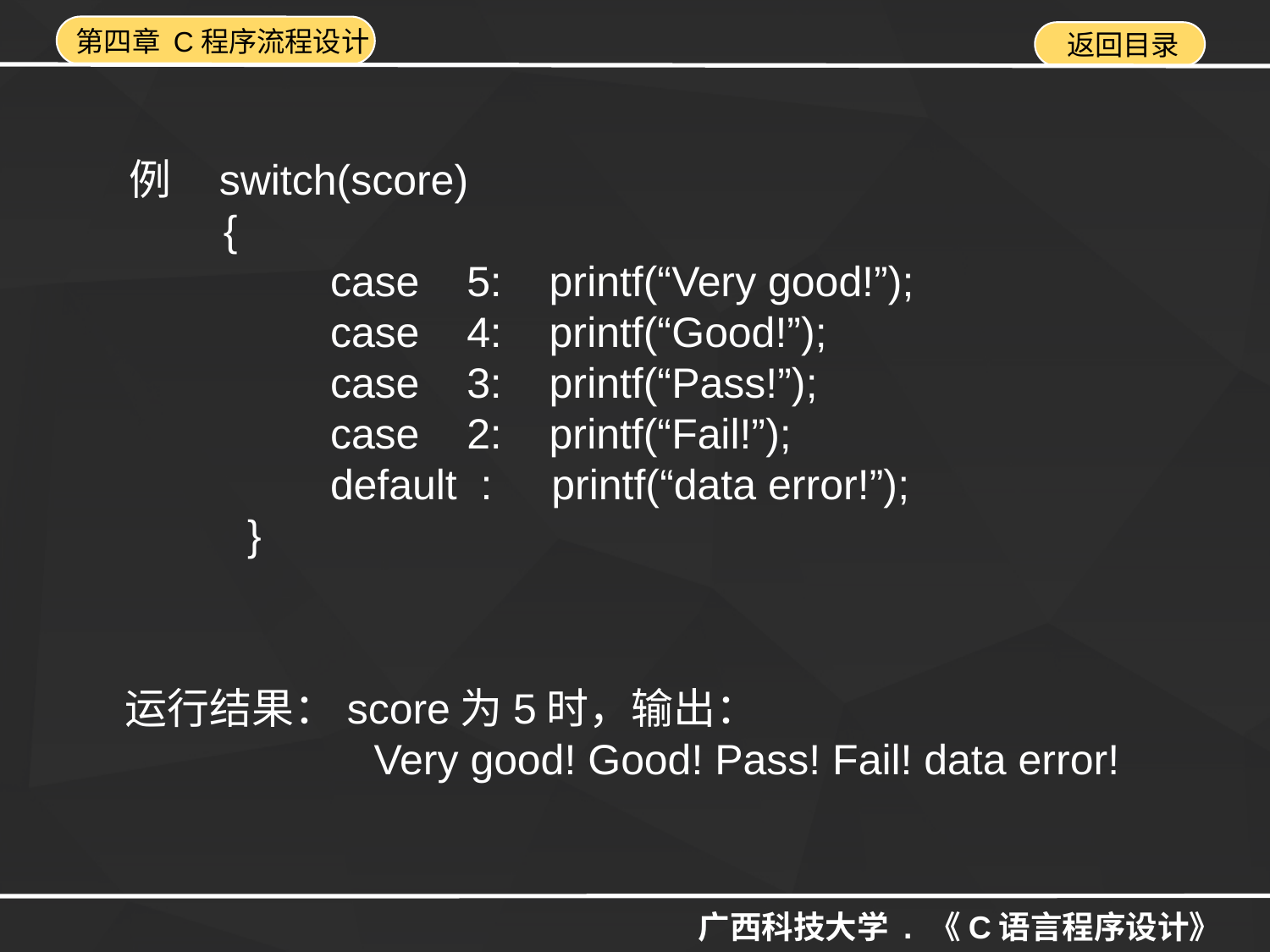

例    switch(score)
        {
                 case    5:    printf(“Very good!”);
                 case    4:    printf(“Good!”);
                 case    3:    printf(“Pass!”);
                 case    2:    printf(“Fail!”);
                 default  :     printf(“data error!”);
          }
运行结果：score为5时，输出：
                     Very good! Good! Pass! Fail! data error!